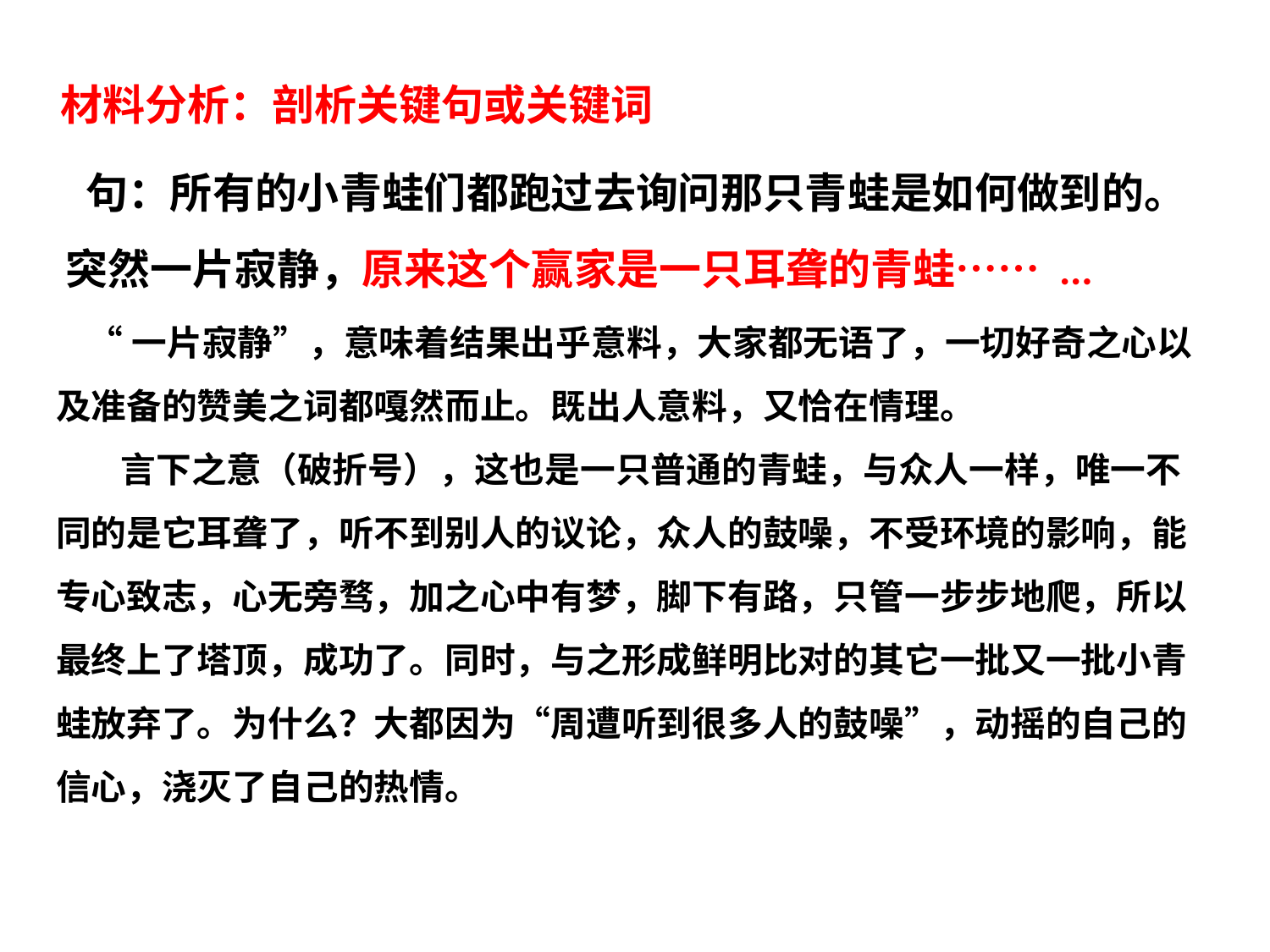

材料分析：剖析关键句或关键词
 句：所有的小青蛙们都跑过去询问那只青蛙是如何做到的。突然一片寂静，原来这个赢家是一只耳聋的青蛙…… ...
    “一片寂静”，意味着结果出乎意料，大家都无语了，一切好奇之心以及准备的赞美之词都嘎然而止。既出人意料，又恰在情理。
       言下之意（破折号），这也是一只普通的青蛙，与众人一样，唯一不同的是它耳聋了，听不到别人的议论，众人的鼓噪，不受环境的影响，能专心致志，心无旁骛，加之心中有梦，脚下有路，只管一步步地爬，所以最终上了塔顶，成功了。同时，与之形成鲜明比对的其它一批又一批小青蛙放弃了。为什么？大都因为“周遭听到很多人的鼓噪”，动摇的自己的信心，浇灭了自己的热情。